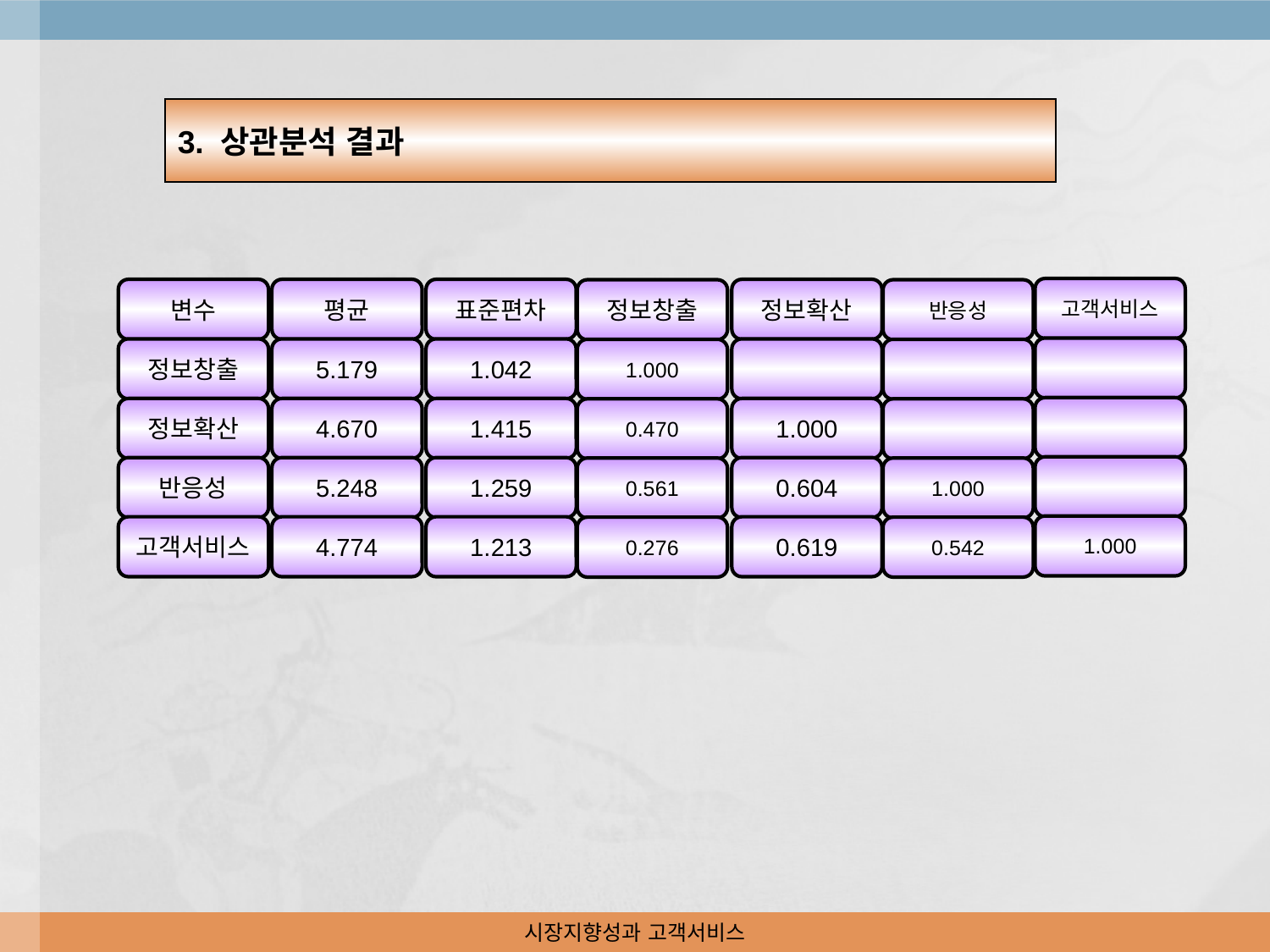

3. 상관분석 결과
고객서비스
변수
평균
표준편차
정보확산
정보창출
반응성

정보창출
5.179
1.042

1.000

정보확산
4.670
1.415
1.000
0.470

반응성
5.248
1.259
0.604
0.561
1.000
1.000
고객서비스
4.774
1.213
0.619
0.276
0.542
시장지향성과 고객서비스